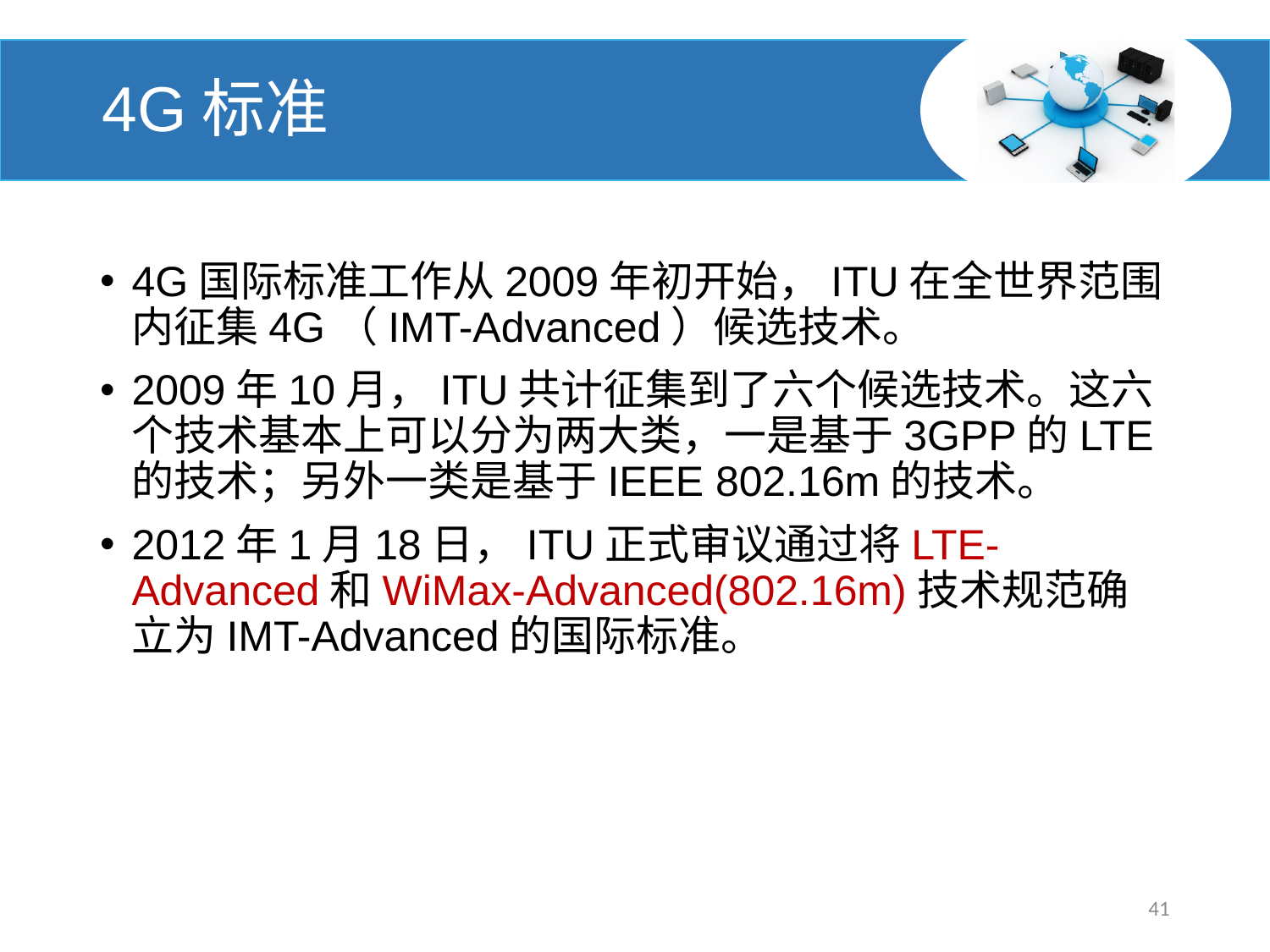

# 4G标准
4G国际标准工作从2009年初开始，ITU在全世界范围内征集4G（IMT-Advanced）候选技术。
2009年10月，ITU共计征集到了六个候选技术。这六个技术基本上可以分为两大类，一是基于3GPP的LTE的技术；另外一类是基于IEEE 802.16m的技术。
2012年1月18日，ITU正式审议通过将LTE-Advanced和WiMax-Advanced(802.16m)技术规范确立为IMT-Advanced的国际标准。

41